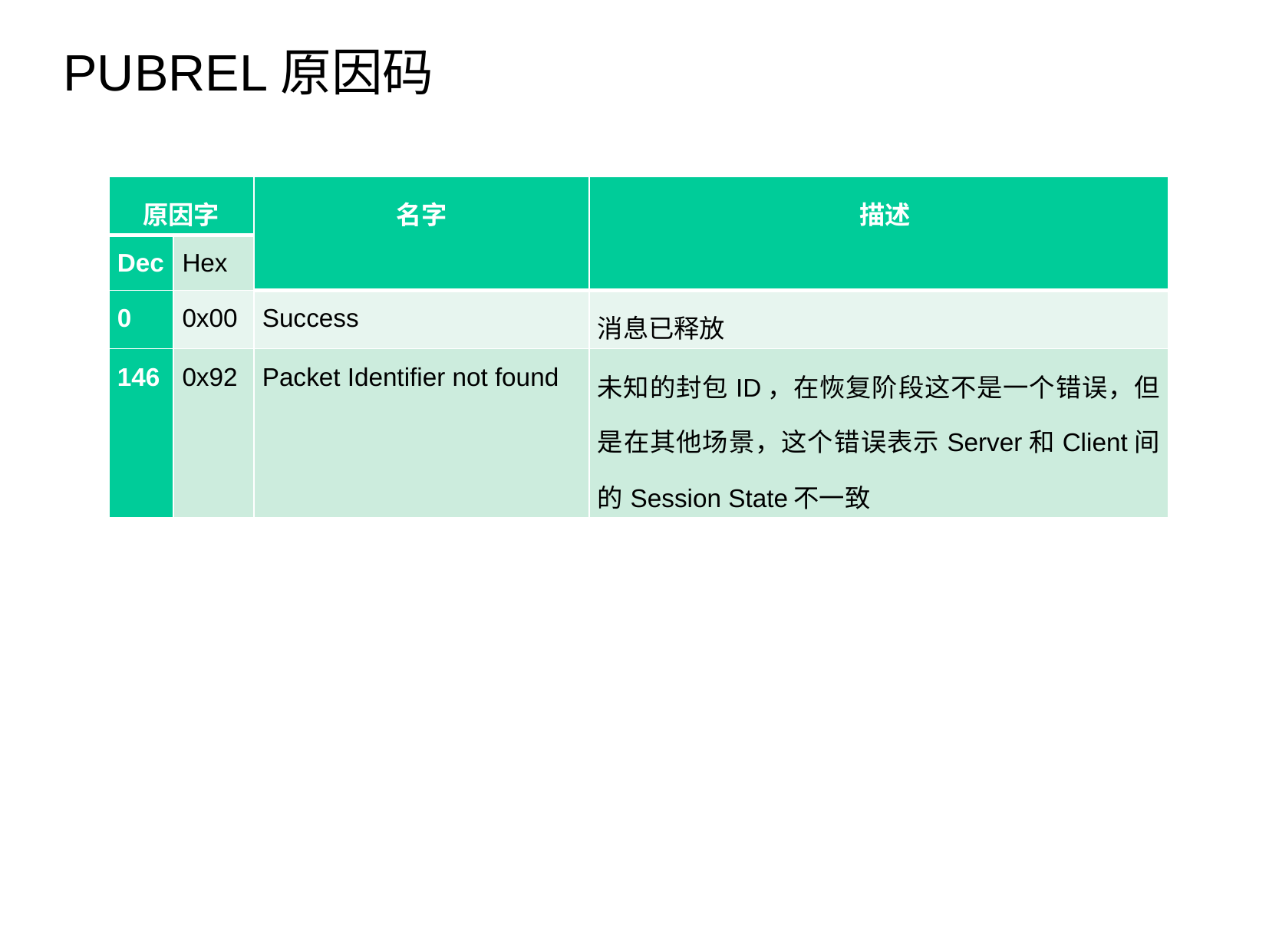

PUBREL原因码
| 原因字 |  | 名字 | 描述 |
| --- | --- | --- | --- |
| Dec | Hex |  |  |
| 0 | 0x00 | Success | 消息已释放 |
| 146 | 0x92 | Packet Identifier not found | 未知的封包ID，在恢复阶段这不是一个错误，但是在其他场景，这个错误表示Server和Client间的Session State不一致 |